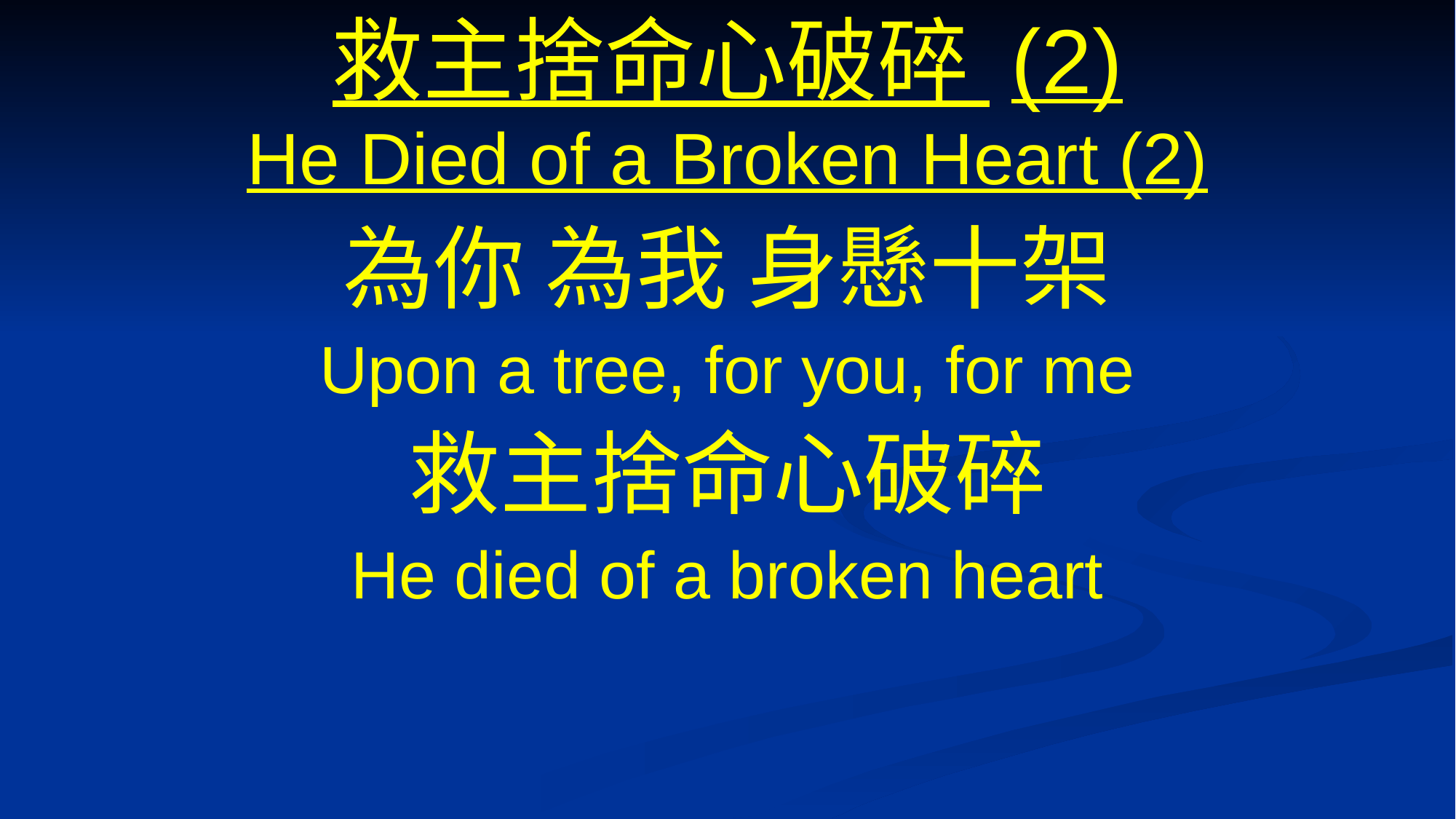

# 救主捨命心破碎 (2) He Died of a Broken Heart (2)
為你 為我 身懸十架
Upon a tree, for you, for me
救主捨命心破碎
He died of a broken heart